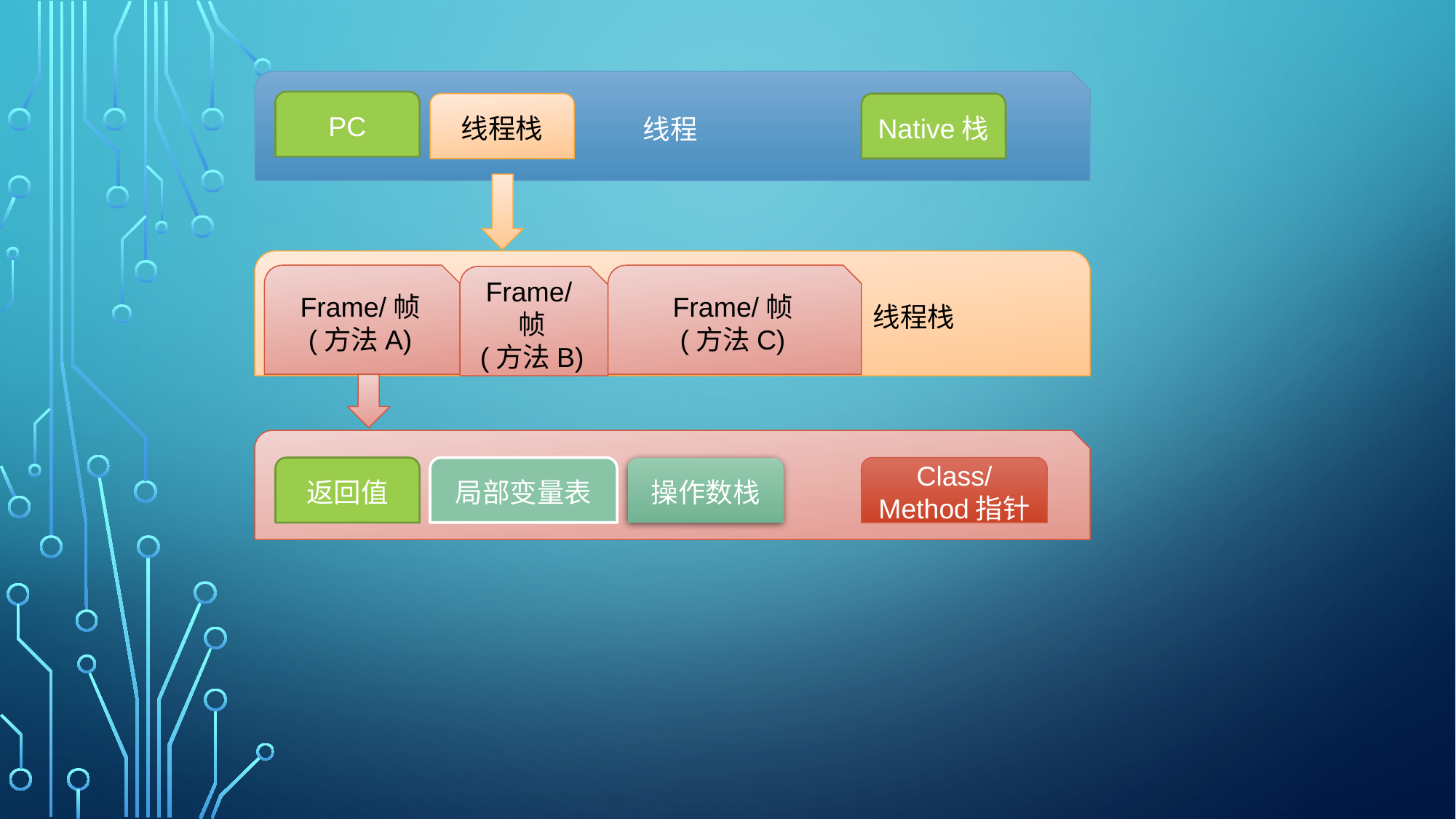

线程
PC
线程栈
Native栈

                                                                             线程栈
Frame/帧
(方法A)
Frame/帧
(方法C)
Frame/帧
(方法B)

返回值
局部变量表
操作数栈
Class/
Method指针